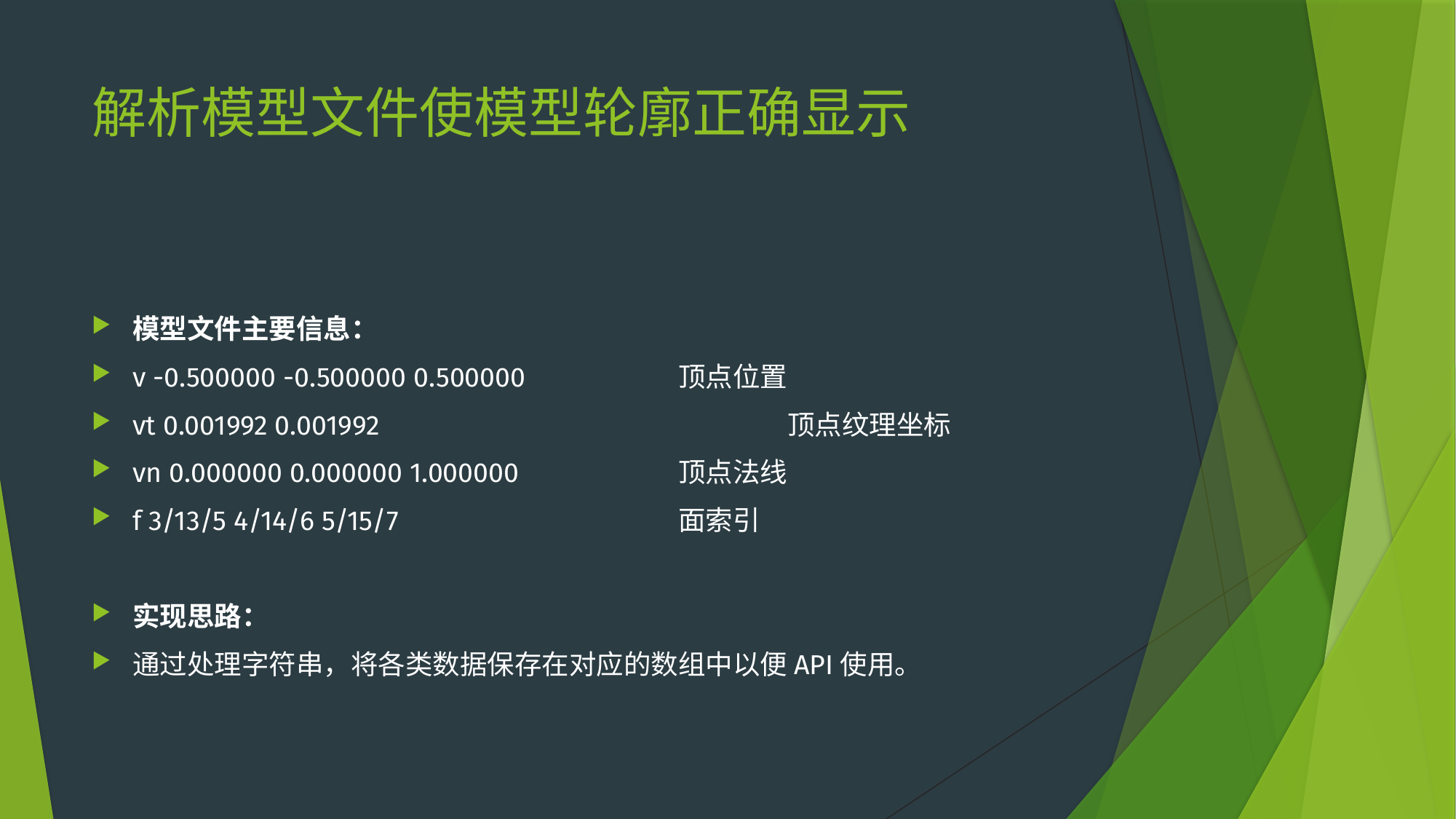

# 解析模型文件使模型轮廓正确显示

模型文件主要信息：
v -0.500000 -0.500000 0.500000		顶点位置
vt 0.001992 0.001992				顶点纹理坐标
vn 0.000000 0.000000 1.000000		顶点法线
f 3/13/5 4/14/6 5/15/7			面索引

实现思路：
通过处理字符串，将各类数据保存在对应的数组中以便API使用。